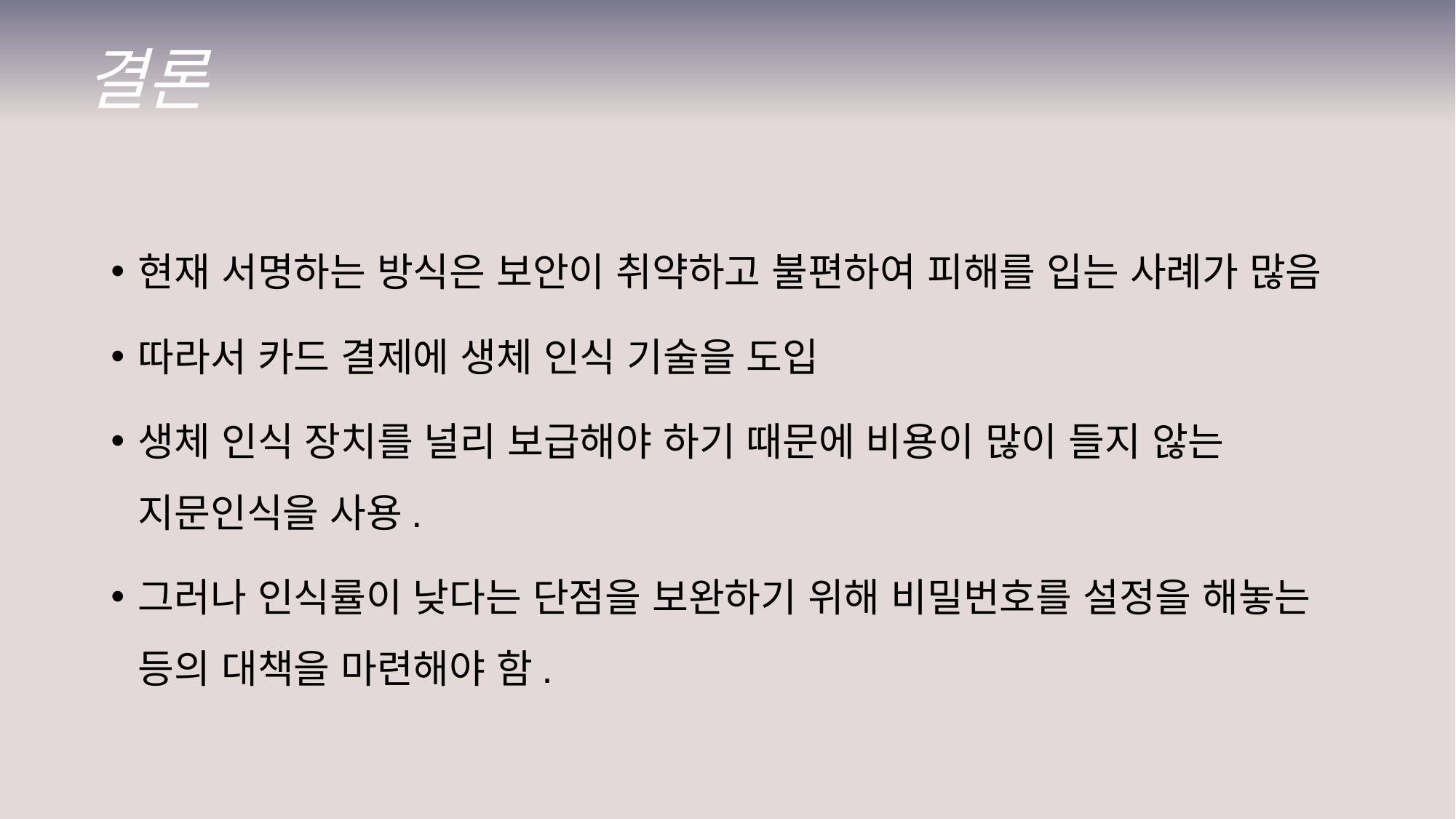

결론

현재 서명하는 방식은 보안이 취약하고 불편하여 피해를 입는 사례가 많음
따라서 카드 결제에 생체 인식 기술을 도입
생체 인식 장치를 널리 보급해야 하기 때문에 비용이 많이 들지 않는 지문인식을 사용.
그러나 인식률이 낮다는 단점을 보완하기 위해 비밀번호를 설정을 해놓는 등의 대책을 마련해야 함.